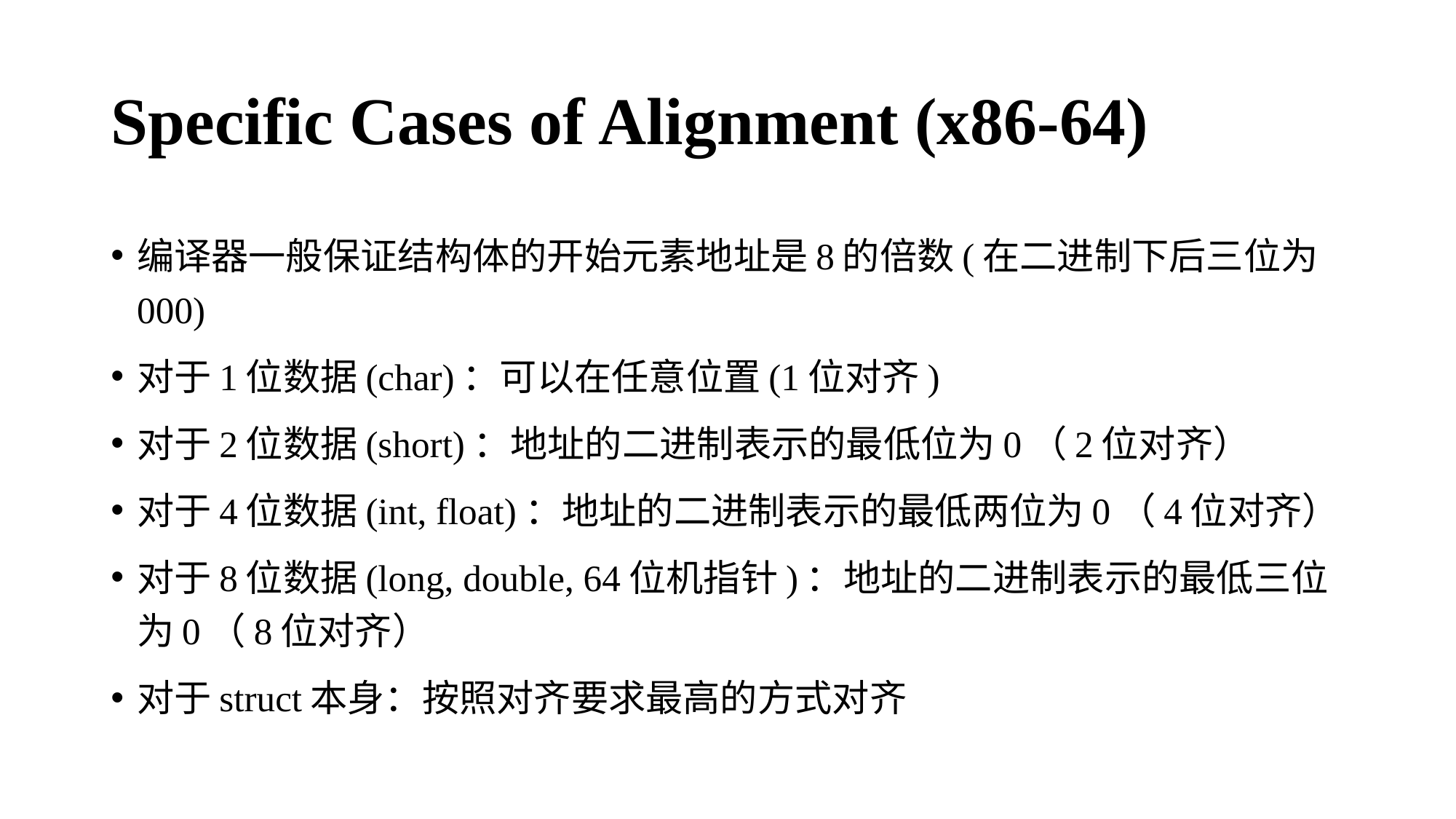

# Specific Cases of Alignment (x86-64)
编译器一般保证结构体的开始元素地址是8的倍数(在二进制下后三位为000)
对于1位数据(char)：可以在任意位置(1位对齐)
对于2位数据(short)：地址的二进制表示的最低位为0（2位对齐）
对于4位数据(int, float)：地址的二进制表示的最低两位为0（4位对齐）
对于8位数据(long, double, 64位机指针)：地址的二进制表示的最低三位为0（8位对齐）
对于struct本身：按照对齐要求最高的方式对齐